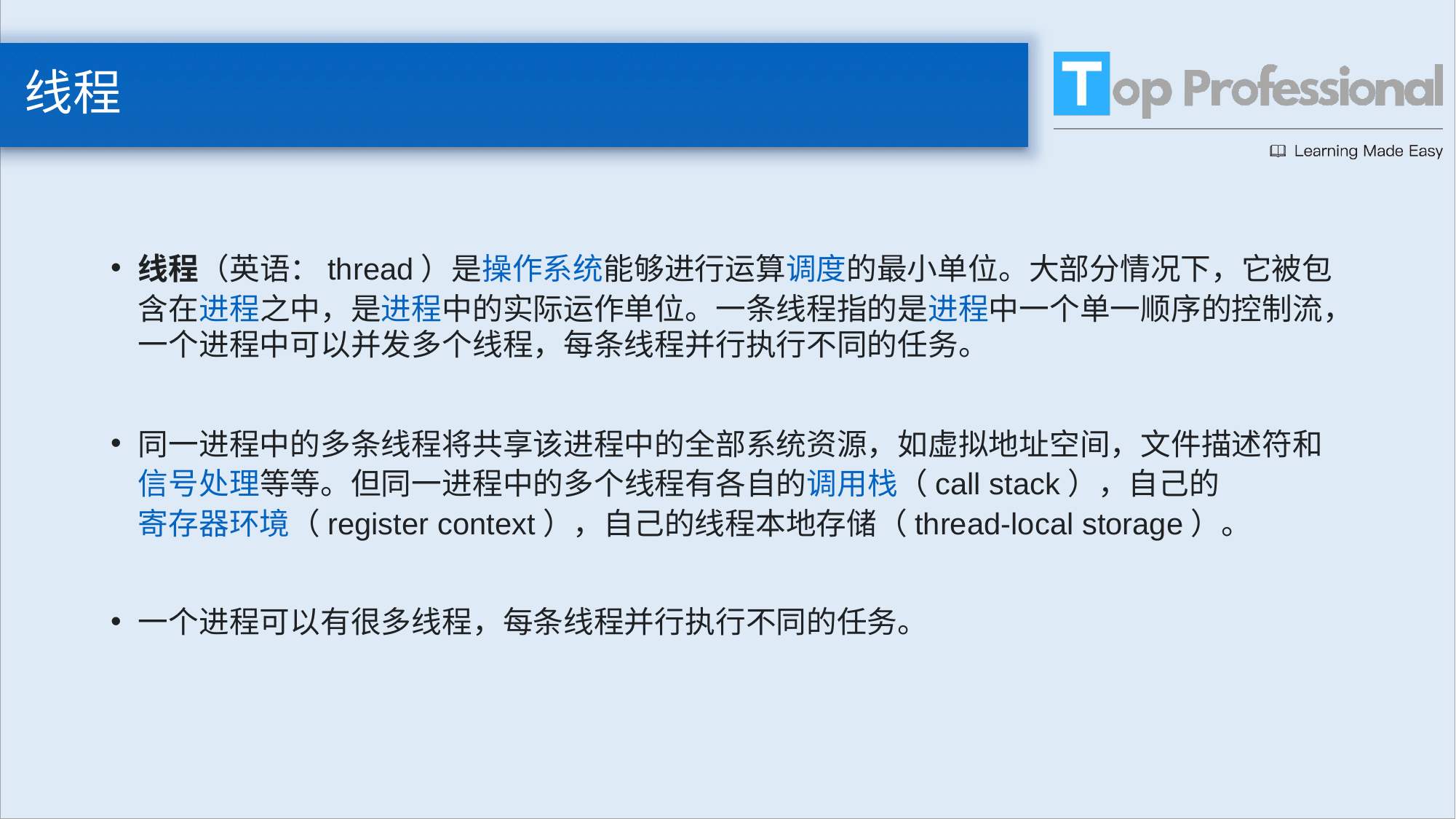

# 线程
线程（英语：thread）是操作系统能够进行运算调度的最小单位。大部分情况下，它被包含在进程之中，是进程中的实际运作单位。一条线程指的是进程中一个单一顺序的控制流，一个进程中可以并发多个线程，每条线程并行执行不同的任务。

同一进程中的多条线程将共享该进程中的全部系统资源，如虚拟地址空间，文件描述符和信号处理等等。但同一进程中的多个线程有各自的调用栈（call stack），自己的寄存器环境（register context），自己的线程本地存储（thread-local storage）。

一个进程可以有很多线程，每条线程并行执行不同的任务。